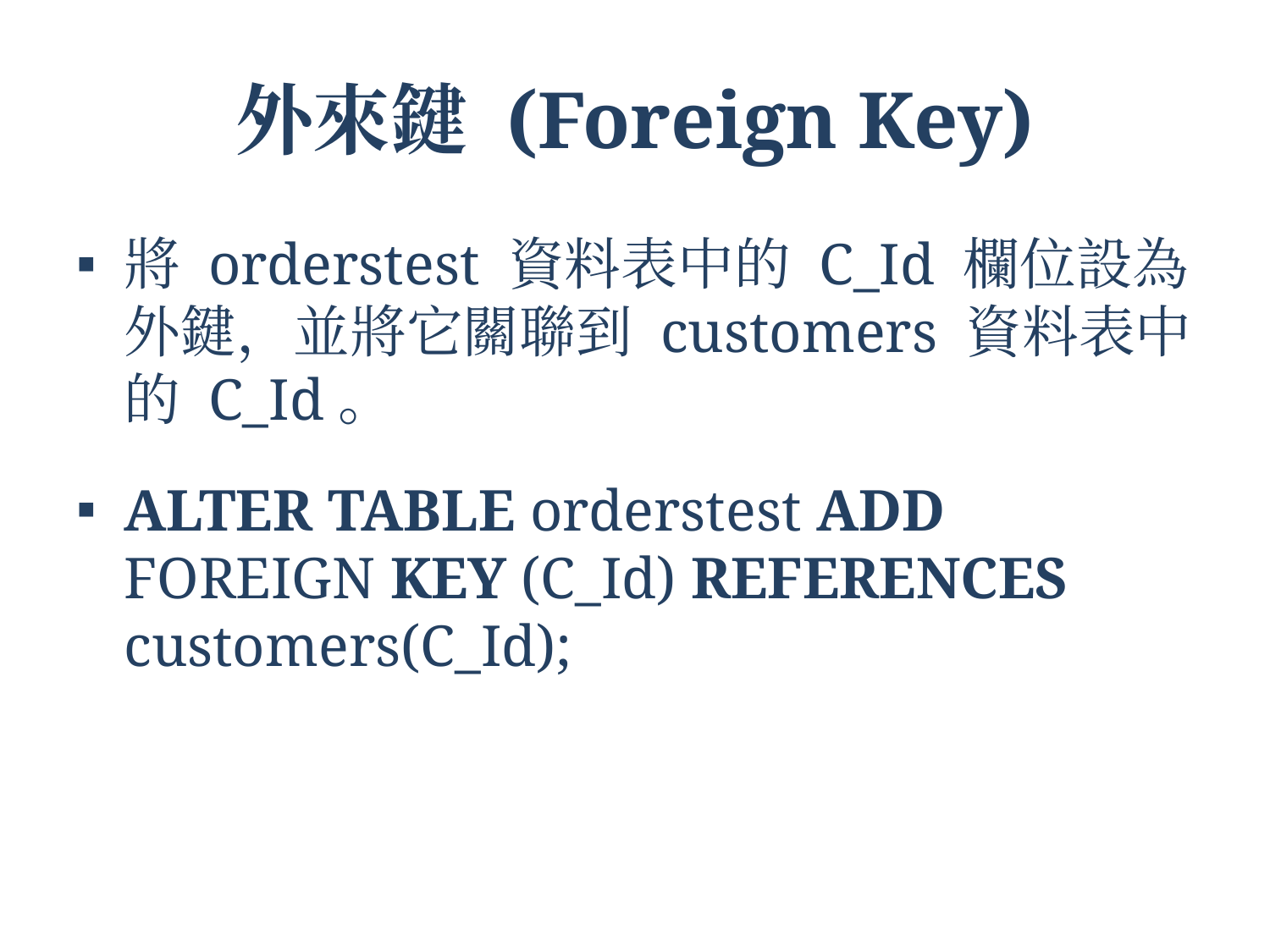

# 外來鍵 (Foreign Key)
將 orderstest 資料表中的 C_Id 欄位設為外鍵，並將它關聯到 customers 資料表中的 C_Id。
ALTER TABLE orderstest ADD FOREIGN KEY (C_Id) REFERENCES customers(C_Id);